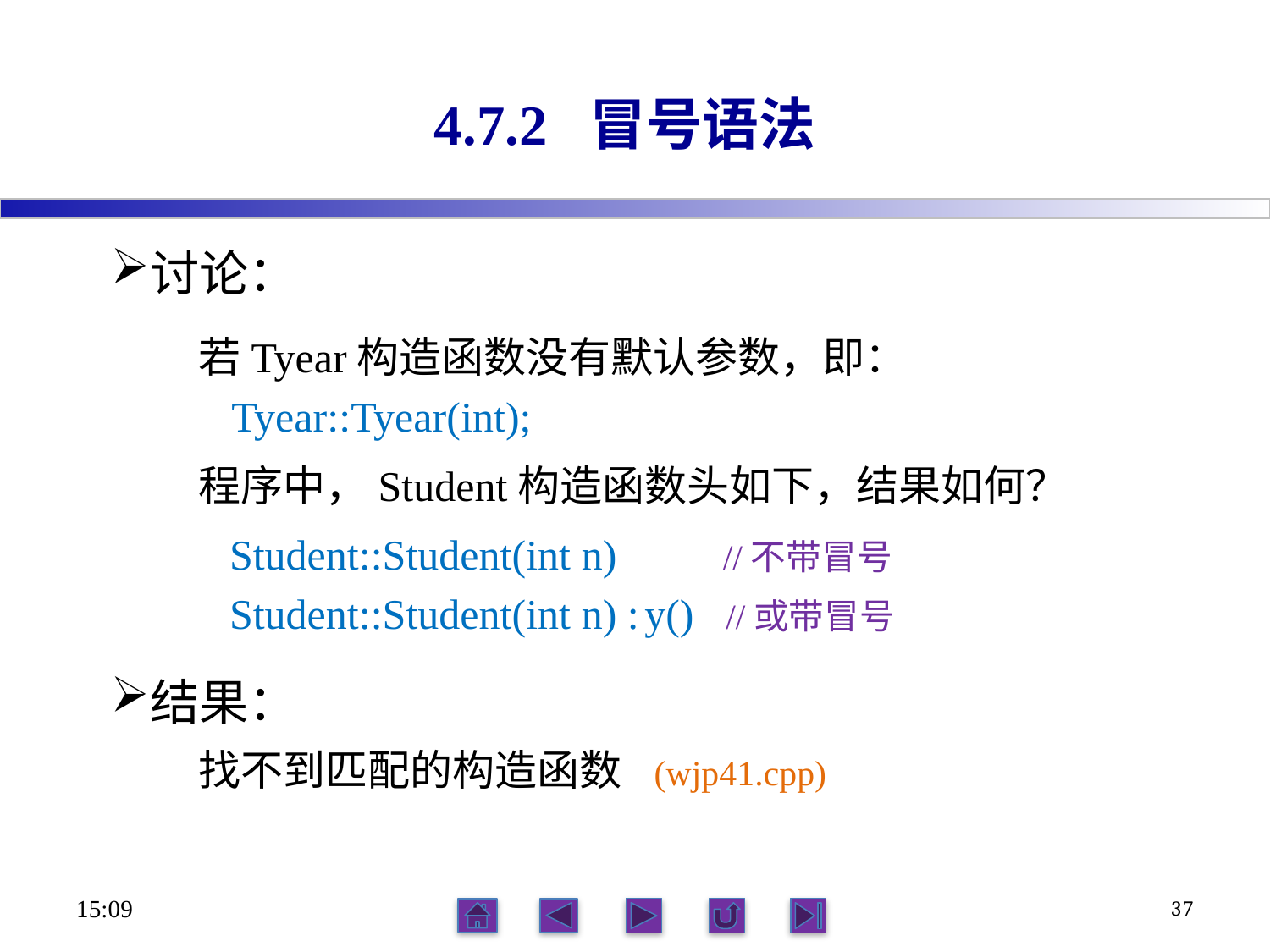

# 4.7.2  冒号语法
讨论：
若Tyear构造函数没有默认参数，即：
  Tyear::Tyear(int);
程序中，Student构造函数头如下，结果如何？
   Student::Student(int n)          //不带冒号
   Student::Student(int n) : y()   //或带冒号
结果：
找不到匹配的构造函数  (wjp41.cpp)

15:09
37